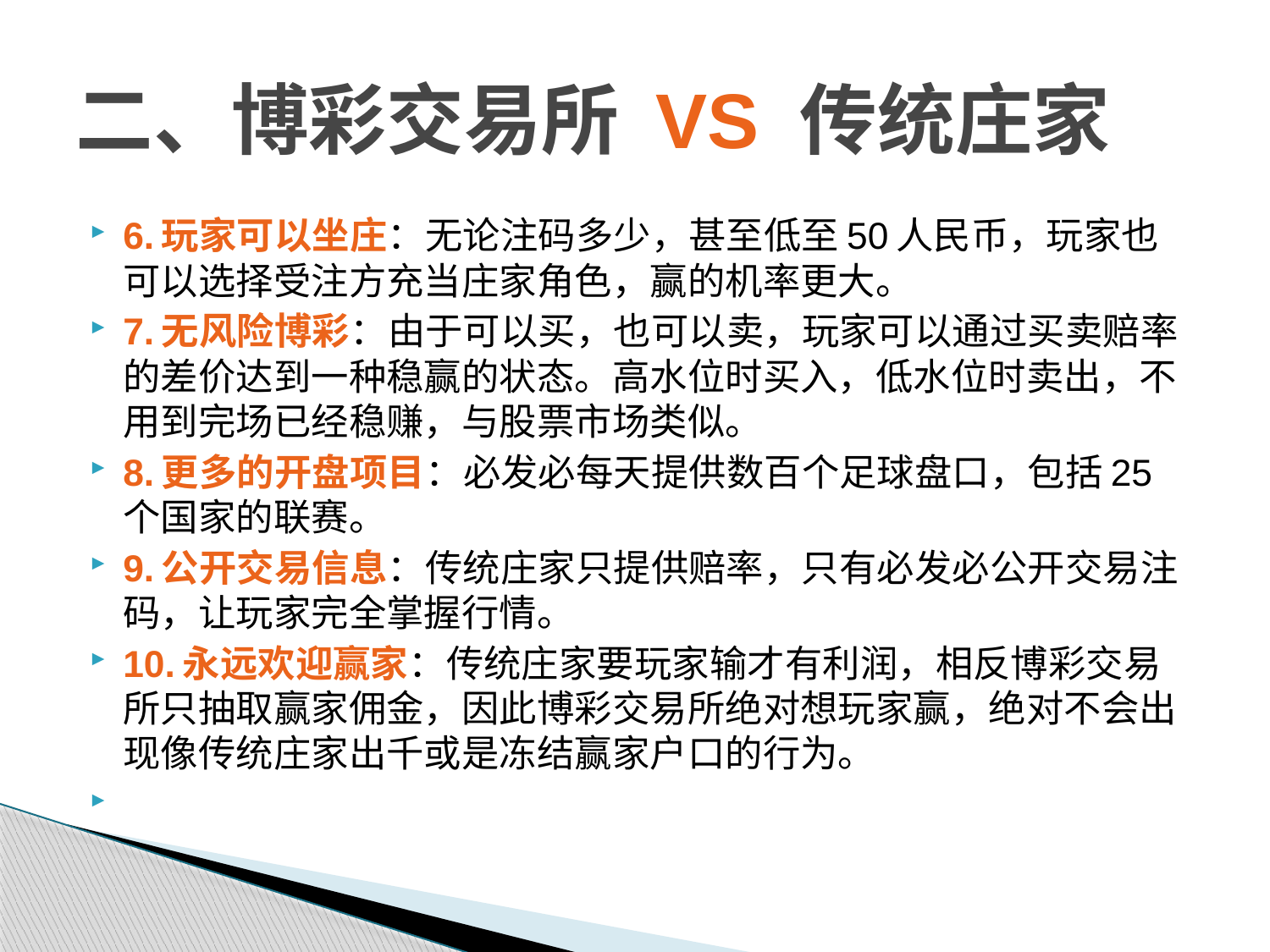

# 二、博彩交易所 VS 传统庄家
6.玩家可以坐庄：无论注码多少，甚至低至50人民币，玩家也可以选择受注方充当庄家角色，赢的机率更大。
7.无风险博彩：由于可以买，也可以卖，玩家可以通过买卖赔率的差价达到一种稳赢的状态。高水位时买入，低水位时卖出，不用到完场已经稳赚，与股票市场类似。
8.更多的开盘项目：必发必每天提供数百个足球盘口，包括25个国家的联赛。
9.公开交易信息：传统庄家只提供赔率，只有必发必公开交易注码，让玩家完全掌握行情。
10.永远欢迎赢家：传统庄家要玩家输才有利润，相反博彩交易所只抽取赢家佣金，因此博彩交易所绝对想玩家赢，绝对不会出现像传统庄家出千或是冻结赢家户口的行为。